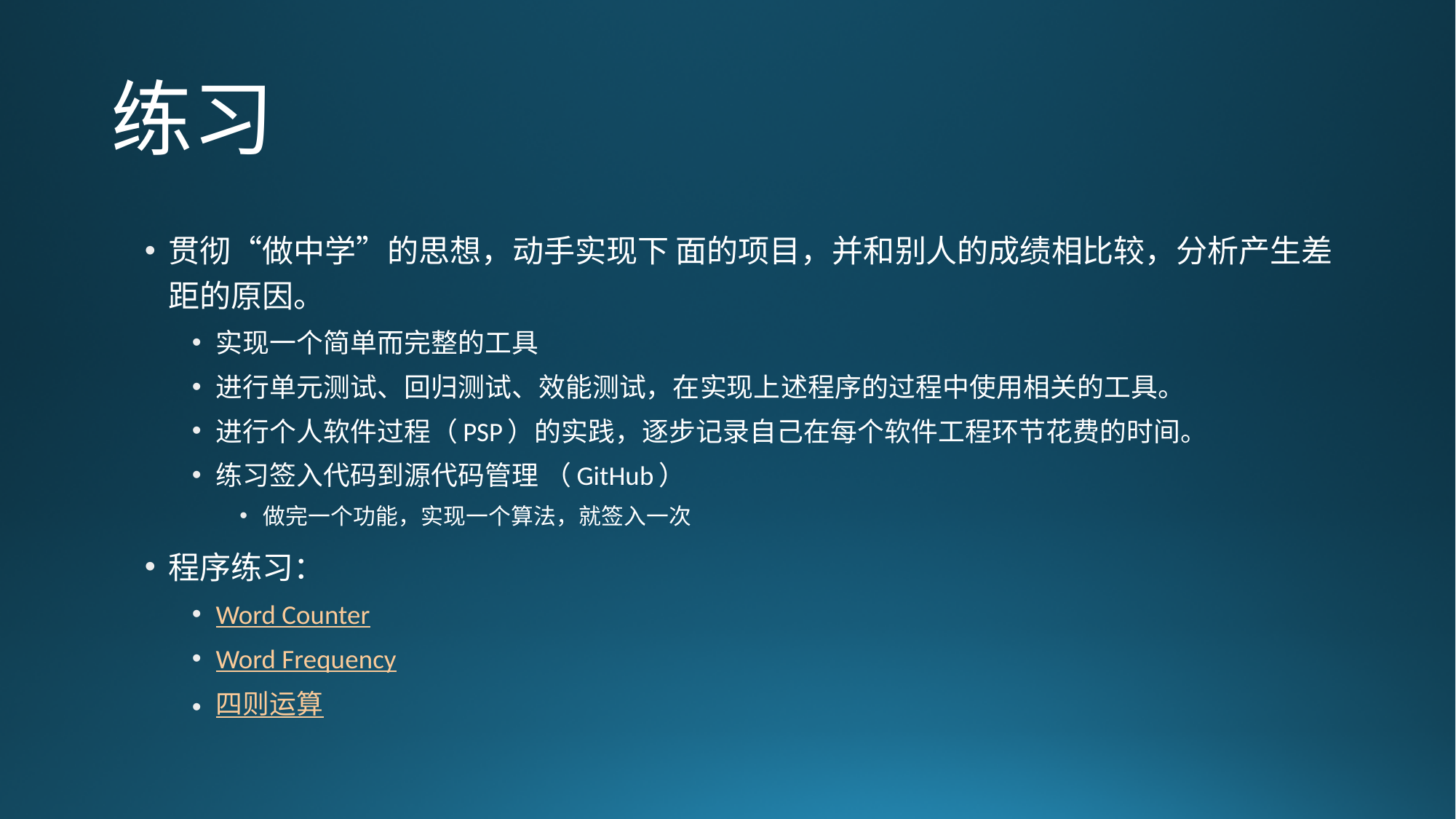

# 练习
贯彻“做中学”的思想，动手实现下 面的项目，并和别人的成绩相比较，分析产生差距的原因。
实现一个简单而完整的工具
进行单元测试、回归测试、效能测试，在实现上述程序的过程中使用相关的工具。
进行个人软件过程（PSP）的实践，逐步记录自己在每个软件工程环节花费的时间。
练习签入代码到源代码管理 （GitHub）
做完一个功能，实现一个算法，就签入一次
程序练习：
Word Counter
Word Frequency
四则运算